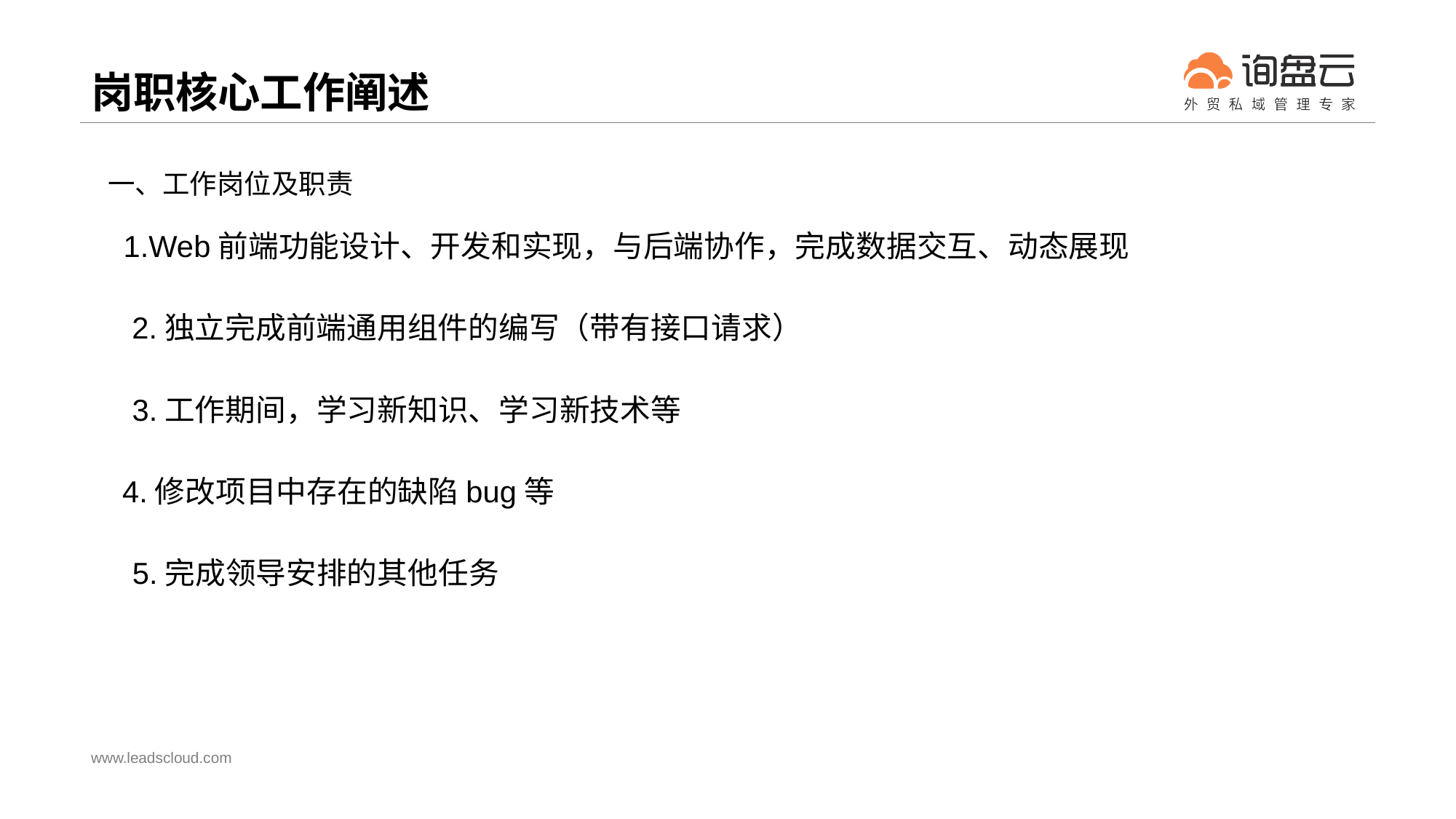

# 岗职核心工作阐述
一、工作岗位及职责
1.Web前端功能设计、开发和实现，与后端协作，完成数据交互、动态展现
2.独立完成前端通用组件的编写（带有接口请求）
3.工作期间，学习新知识、学习新技术等
4.修改项目中存在的缺陷bug等
5.完成领导安排的其他任务
www.leadscloud.com
11